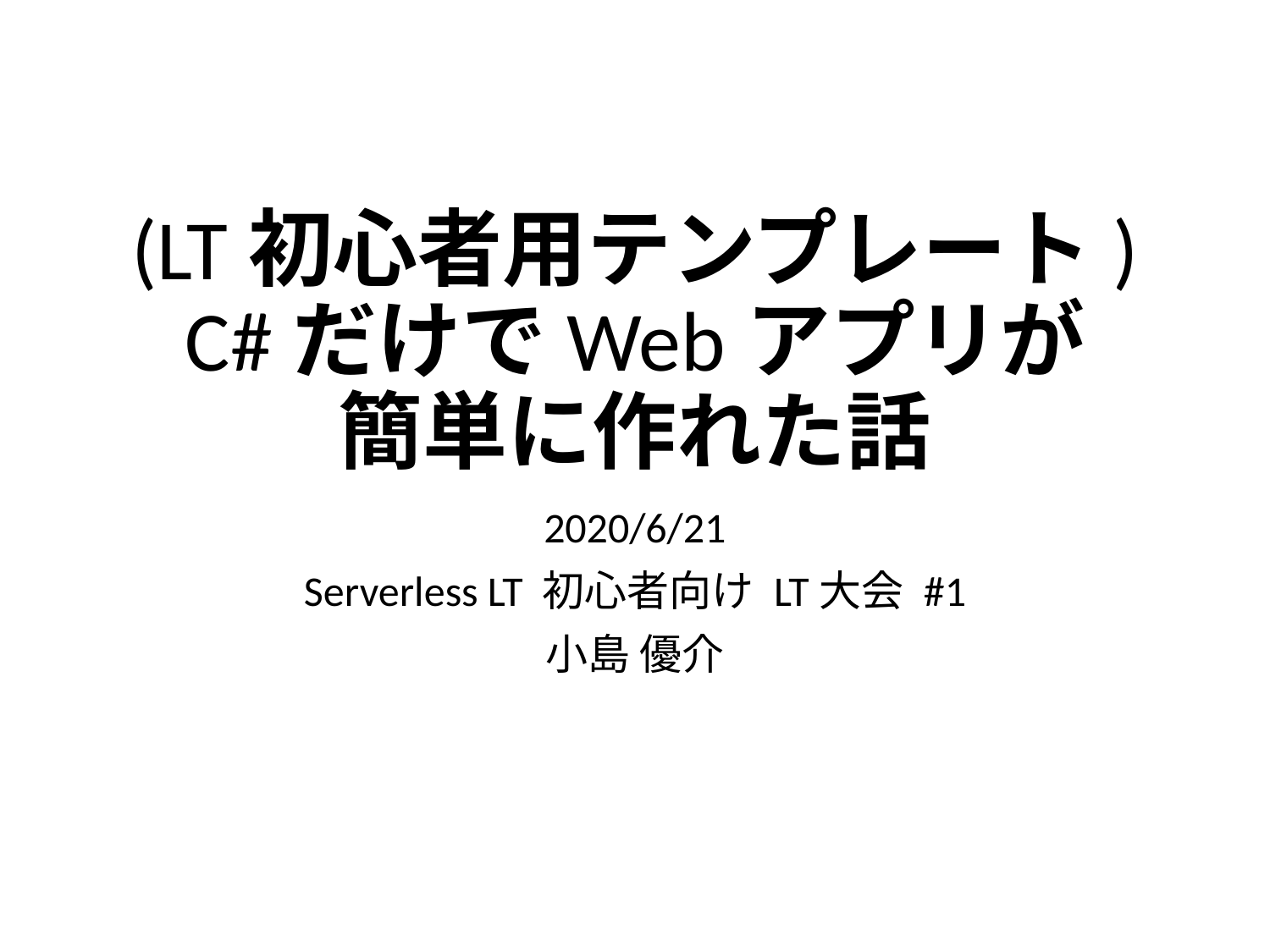

# (LT初心者用テンプレート) C#だけでWebアプリが 簡単に作れた話
2020/6/21
Serverless LT 初心者向け LT大会 #1
小島 優介